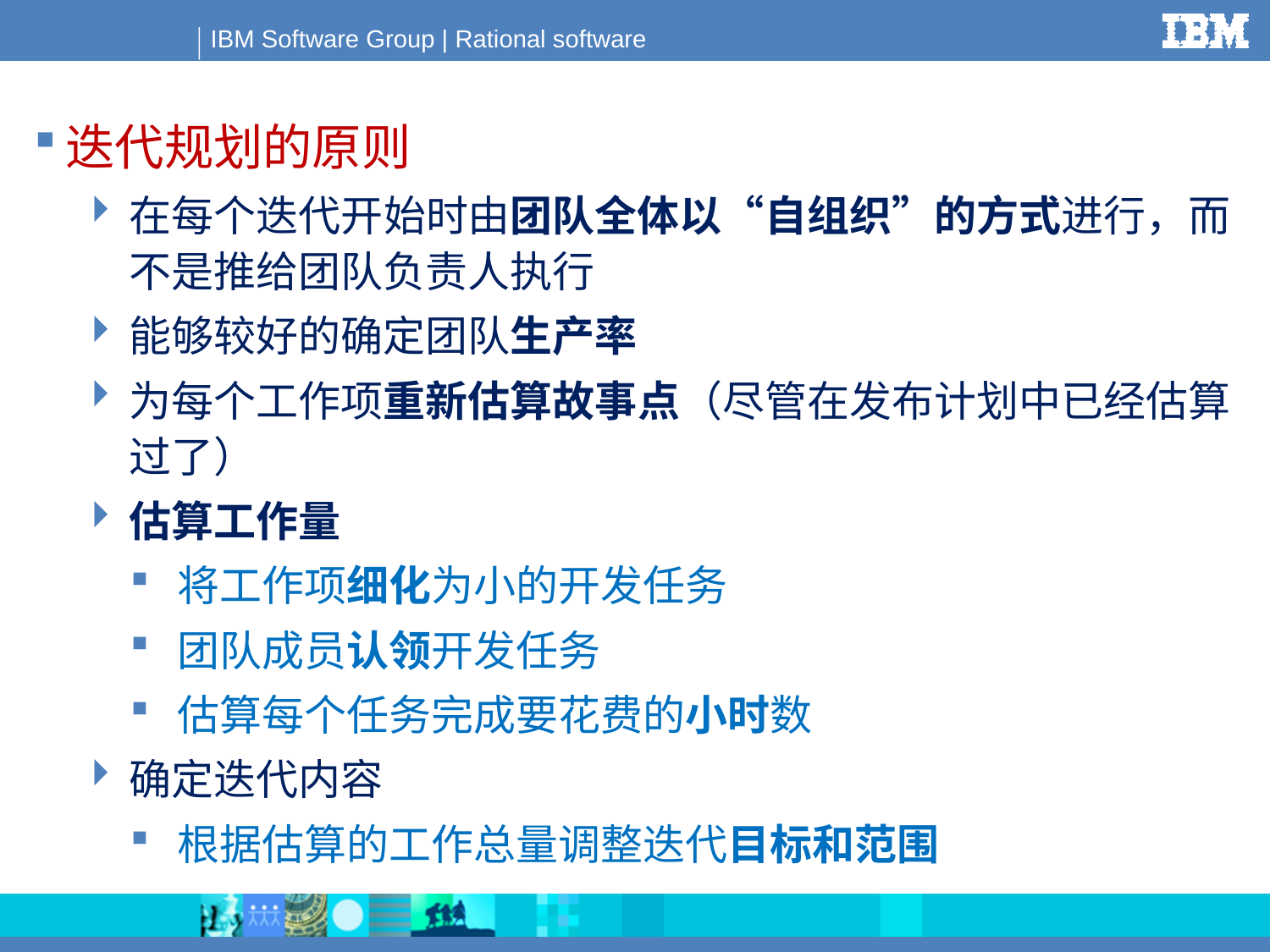

迭代规划的原则
在每个迭代开始时由团队全体以“自组织”的方式进行，而不是推给团队负责人执行
能够较好的确定团队生产率
为每个工作项重新估算故事点（尽管在发布计划中已经估算过了）
估算工作量
将工作项细化为小的开发任务
团队成员认领开发任务
估算每个任务完成要花费的小时数
确定迭代内容
根据估算的工作总量调整迭代目标和范围